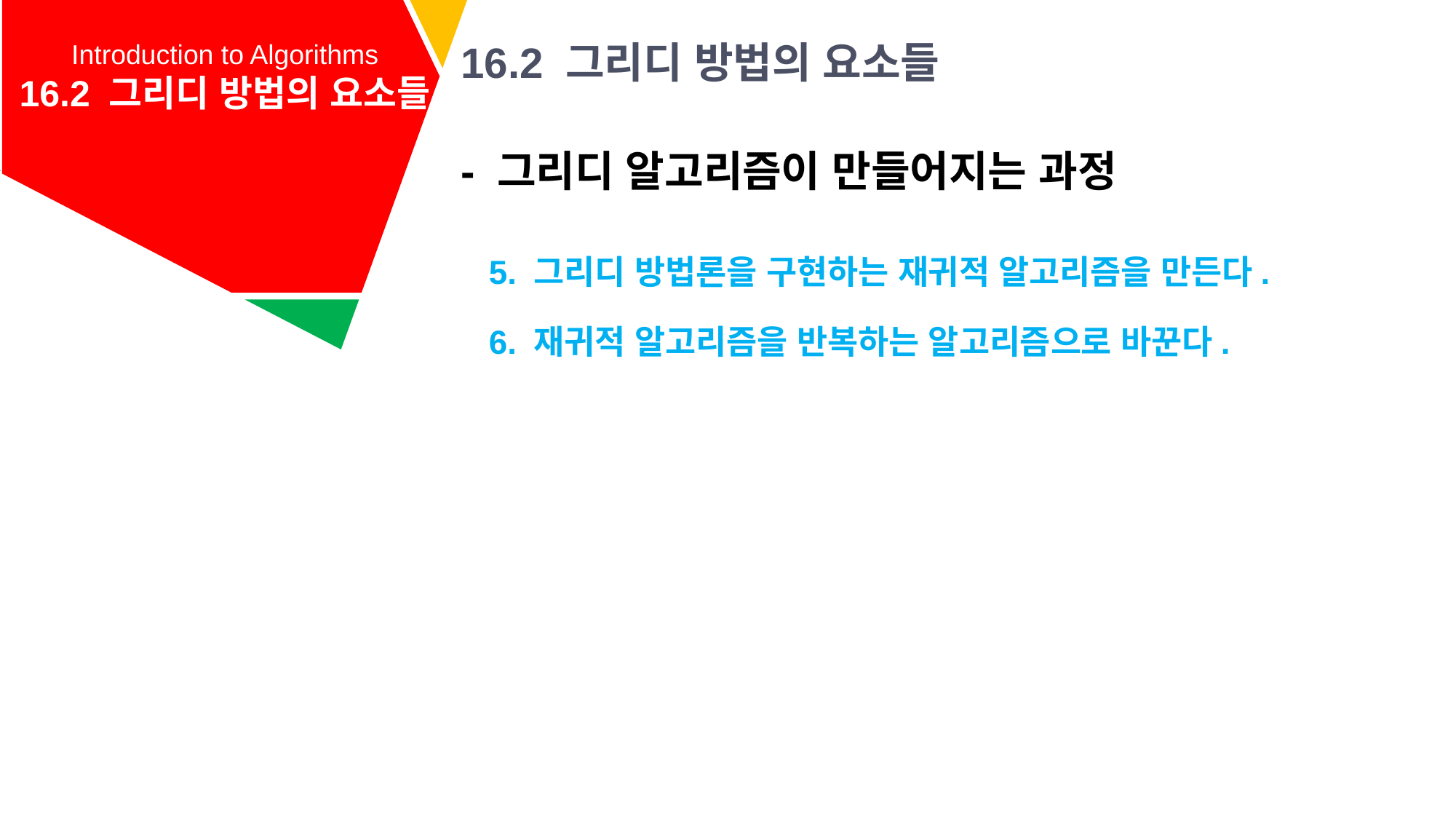

Introduction to Algorithms
16.2 그리디 방법의 요소들
16.2 그리디 방법의 요소들
Introduction to Algorithms
15. 동적 프로그래밍
- 그리디 알고리즘이 만들어지는 과정
5. 그리디 방법론을 구현하는 재귀적 알고리즘을 만든다.
6. 재귀적 알고리즘을 반복하는 알고리즘으로 바꾼다.